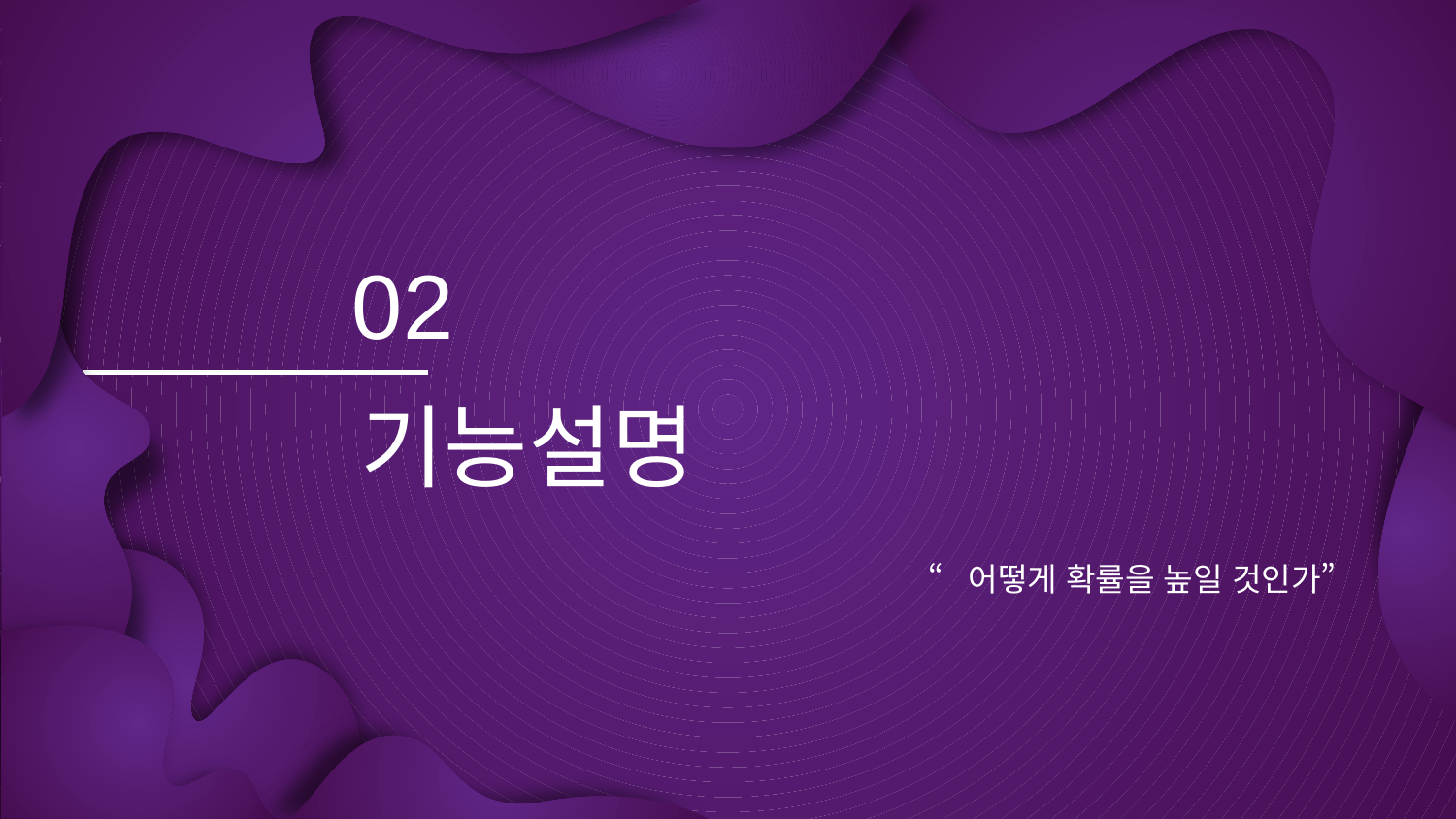

# 02
기능설명
“어떻게 확률을 높일 것인가”